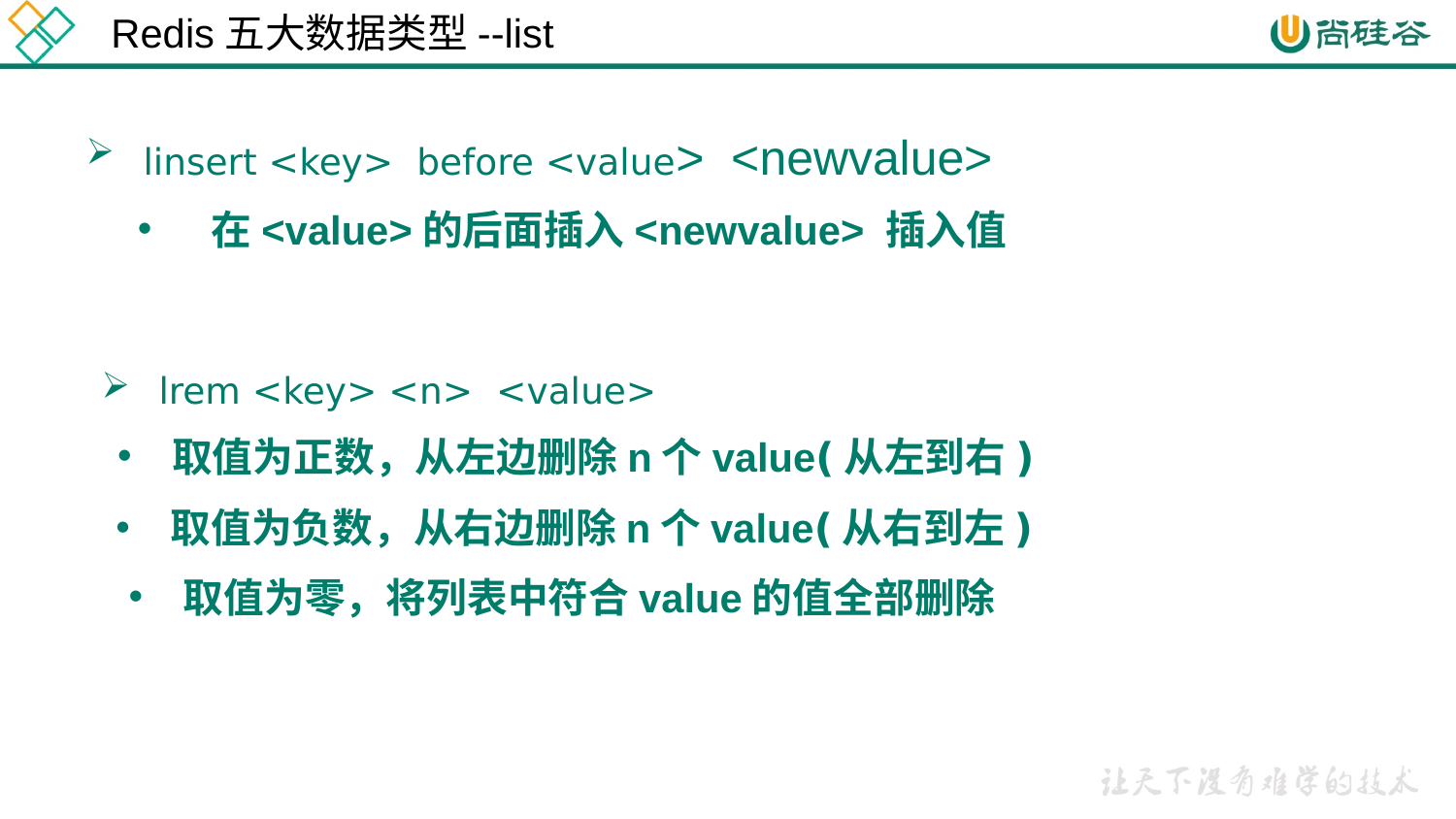

Redis五大数据类型--list
 linsert <key>  before <value>  <newvalue>
 在<value>的后面插入<newvalue> 插入值
 lrem <key> <n>  <value>
取值为正数，从左边删除n个value(从左到右)
取值为负数，从右边删除n个value(从右到左)
取值为零，将列表中符合value的值全部删除